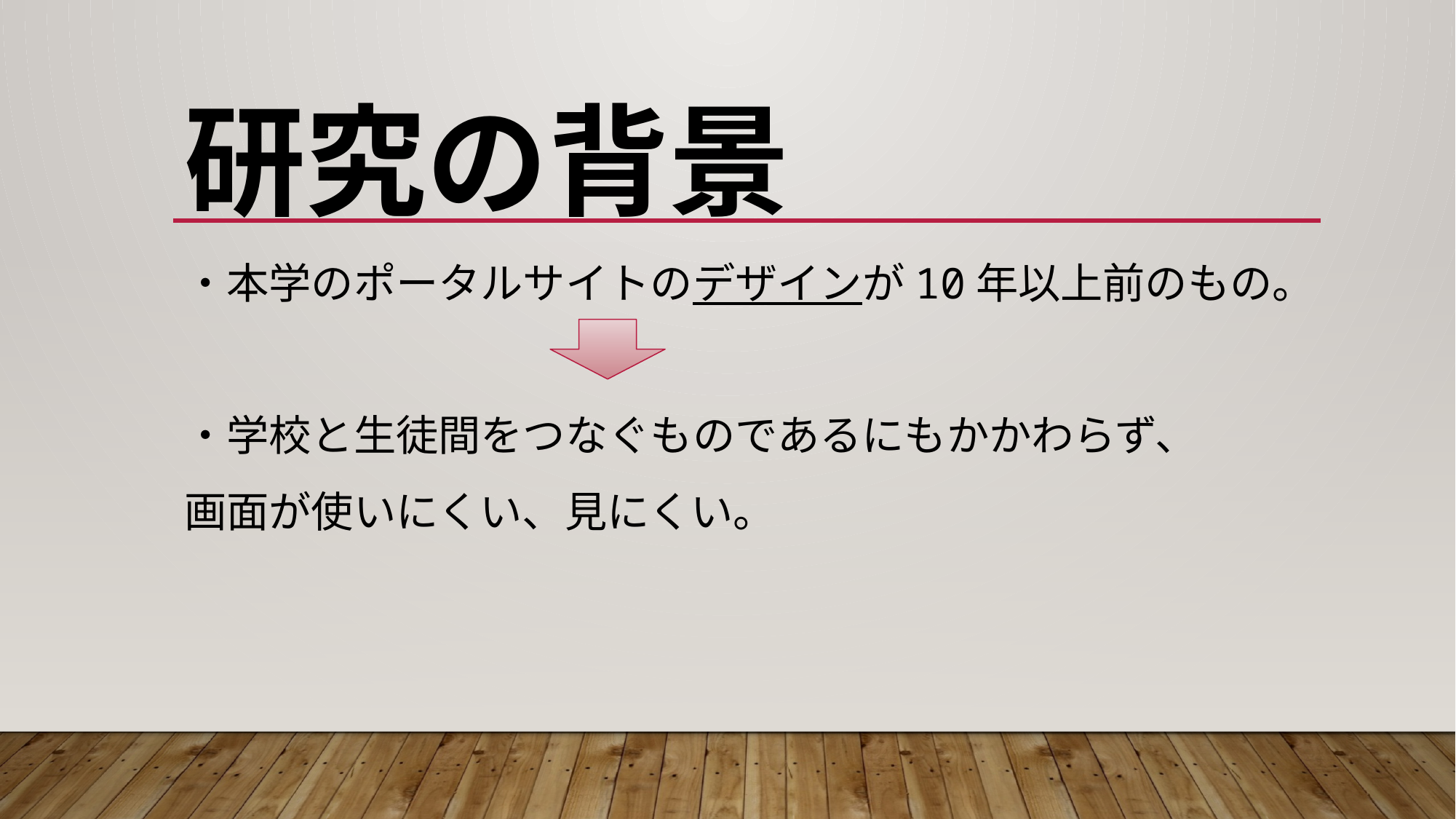

# 研究の背景
・本学のポータルサイトのデザインが10年以上前のもの。

・学校と生徒間をつなぐものであるにもかかわらず、
画面が使いにくい、見にくい。